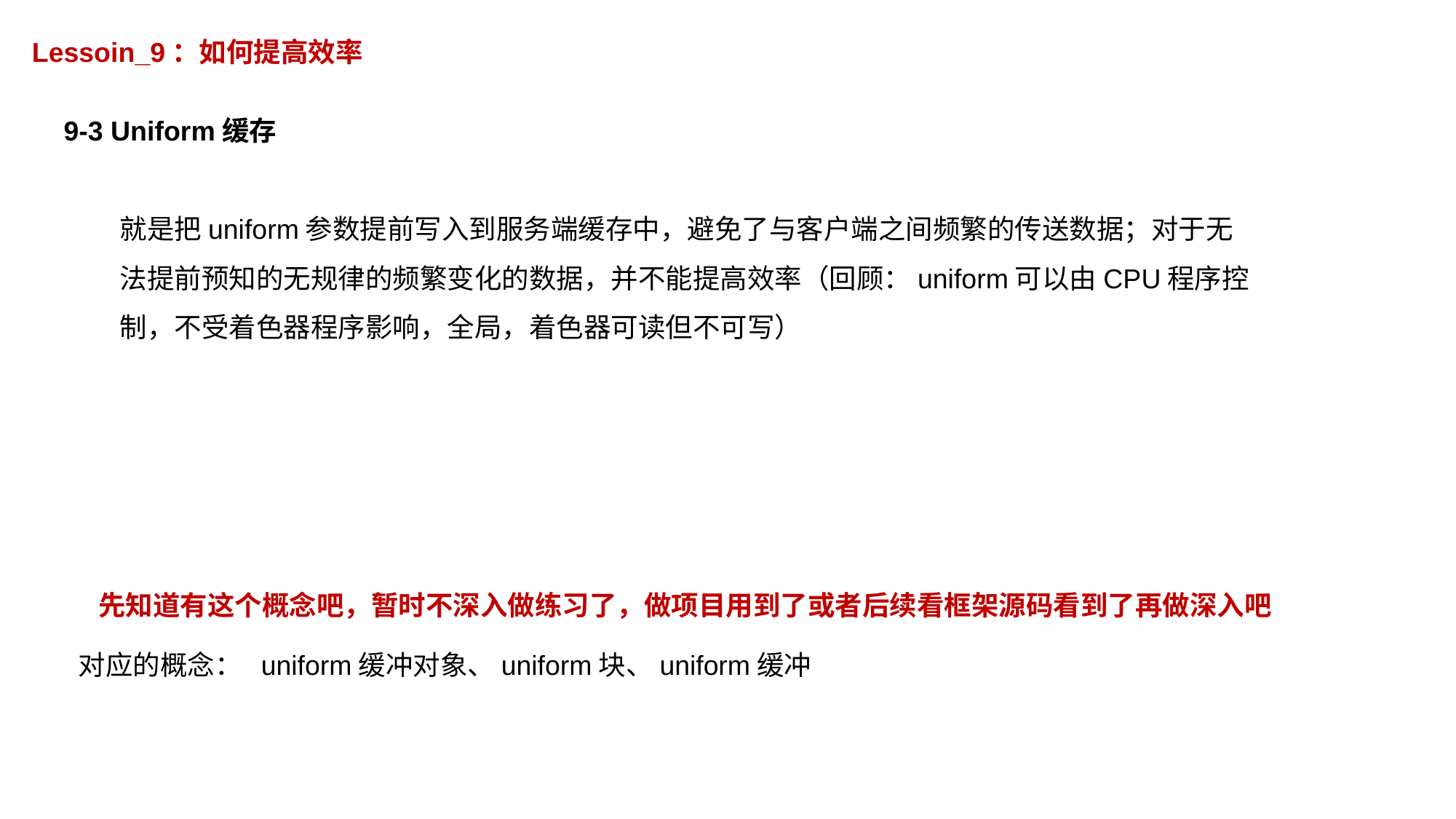

Lessoin_9：如何提高效率
9-3 Uniform缓存
就是把uniform参数提前写入到服务端缓存中，避免了与客户端之间频繁的传送数据；对于无法提前预知的无规律的频繁变化的数据，并不能提高效率（回顾：uniform可以由CPU程序控制，不受着色器程序影响，全局，着色器可读但不可写）
先知道有这个概念吧，暂时不深入做练习了，做项目用到了或者后续看框架源码看到了再做深入吧
对应的概念：  uniform缓冲对象、uniform块、uniform缓冲